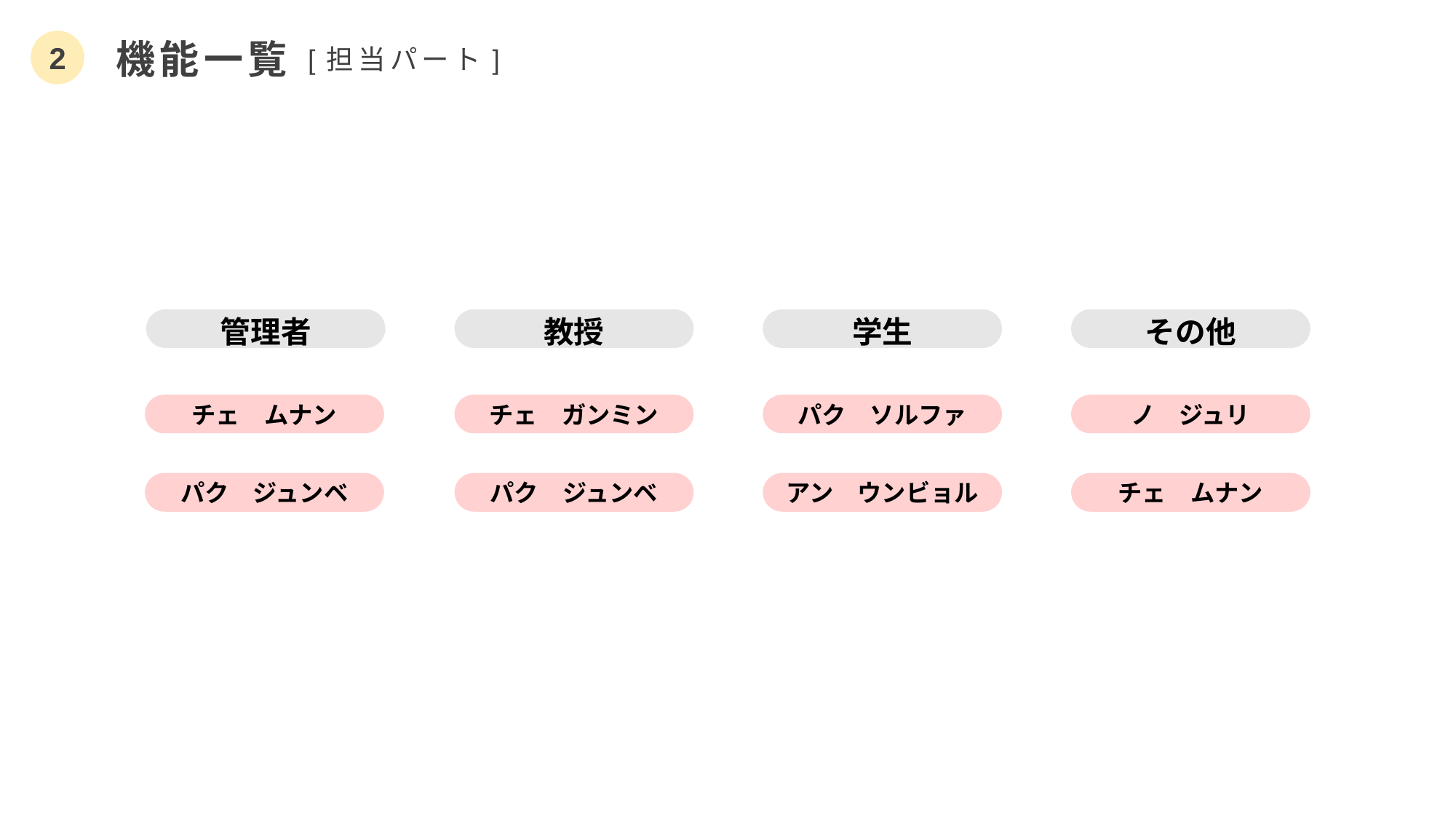

機能一覧
2
[担当パート]
管理者

チェ　ムナン
パク　ジュンベ
教授

チェ　ガンミン
パク　ジュンベ
学生

パク　ソルファ
アン　ウンビョル
その他

ノ　ジュリ
チェ　ムナン